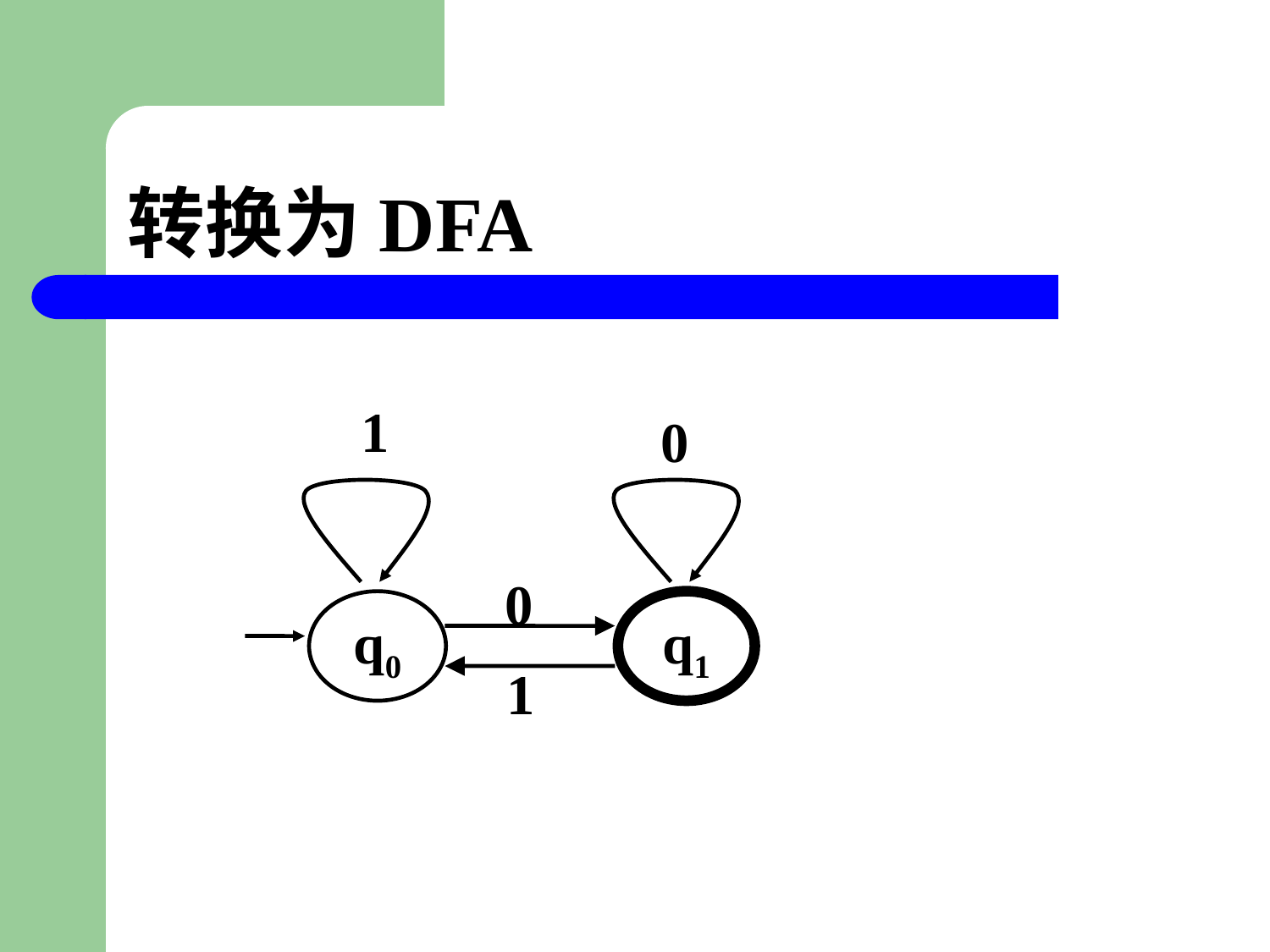

# 转换为DFA
1
0

0
q0
q1

1